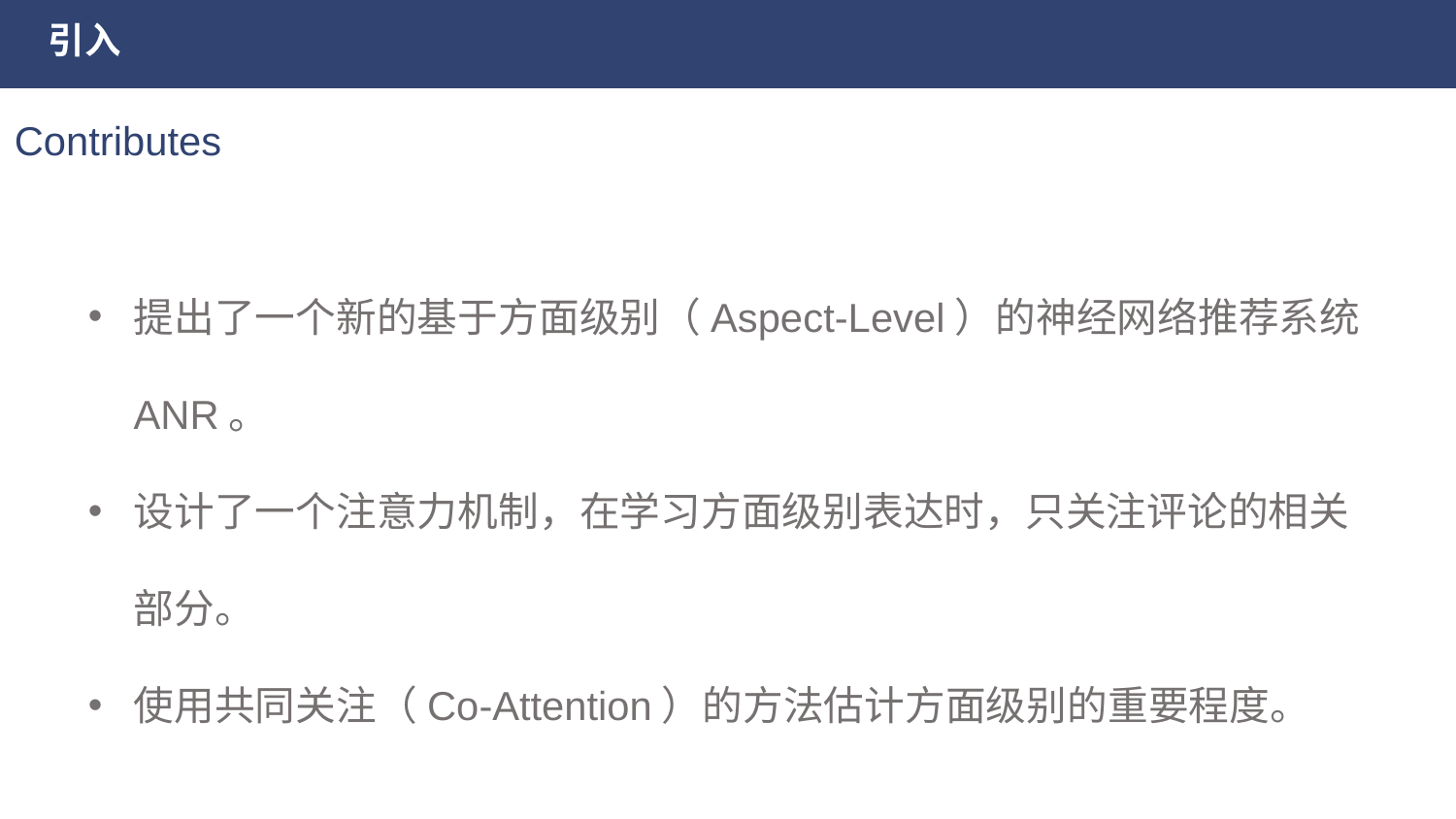

引入
Contributes
提出了一个新的基于方面级别（Aspect-Level）的神经网络推荐系统ANR。
设计了一个注意力机制，在学习方面级别表达时，只关注评论的相关部分。
使用共同关注（Co-Attention）的方法估计方面级别的重要程度。